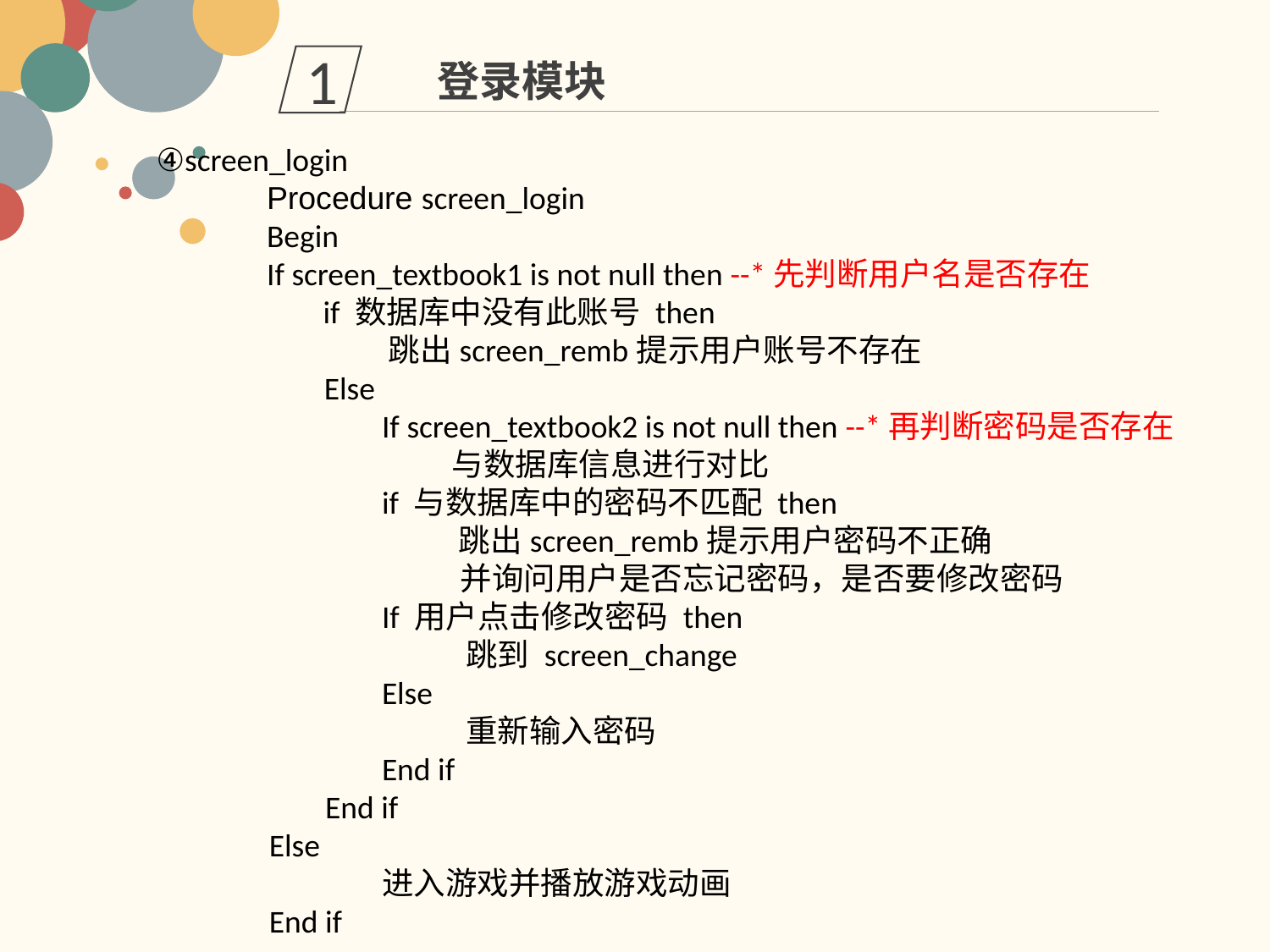

1
登录模块
            ④screen_login
		Procedure screen_login
		Begin
		If screen_textbook1 is not null then --*先判断用户名是否存在
                                      if 数据库中没有此账号 then
                                              跳出screen_remb提示用户账号不存在
		        Else
		                If screen_textbook2 is not null then --*再判断密码是否存在
			       与数据库信息进行对比
		                if 与数据库中的密码不匹配 then
			        跳出screen_remb提示用户密码不正确
                                                        并询问用户是否忘记密码，是否要修改密码
		                If 用户点击修改密码 then
			         跳到 screen_change
		                Else
			         重新输入密码
		                End if
                               End if
	                  Else
		               进入游戏并播放游戏动画
	                  End if